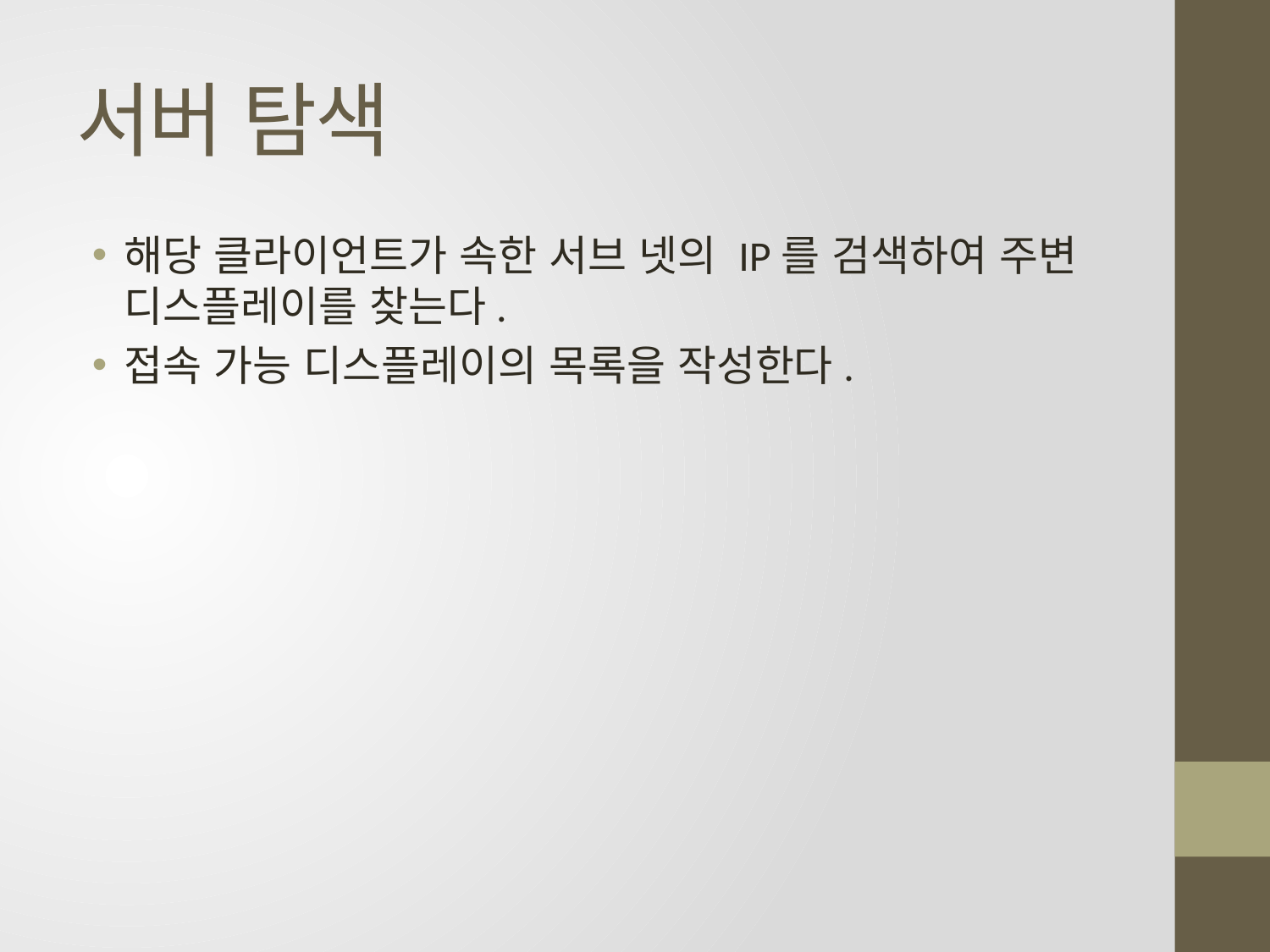

# 서버 탐색
해당 클라이언트가 속한 서브 넷의 IP를 검색하여 주변 디스플레이를 찾는다.
접속 가능 디스플레이의 목록을 작성한다.